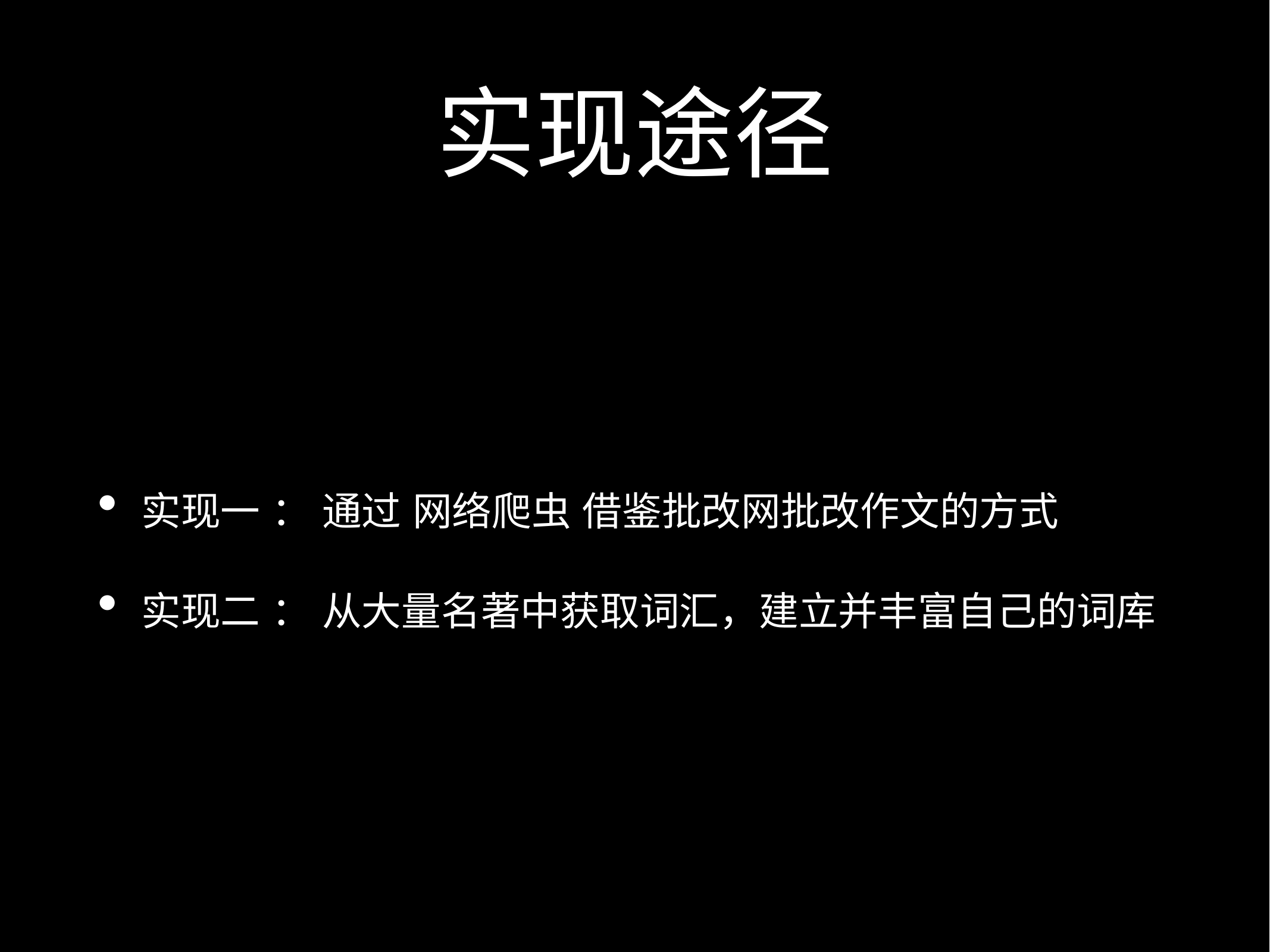

# 实现途径
实现一 ： 通过 网络爬虫 借鉴批改网批改作文的方式
实现二 ： 从大量名著中获取词汇，建立并丰富自己的词库